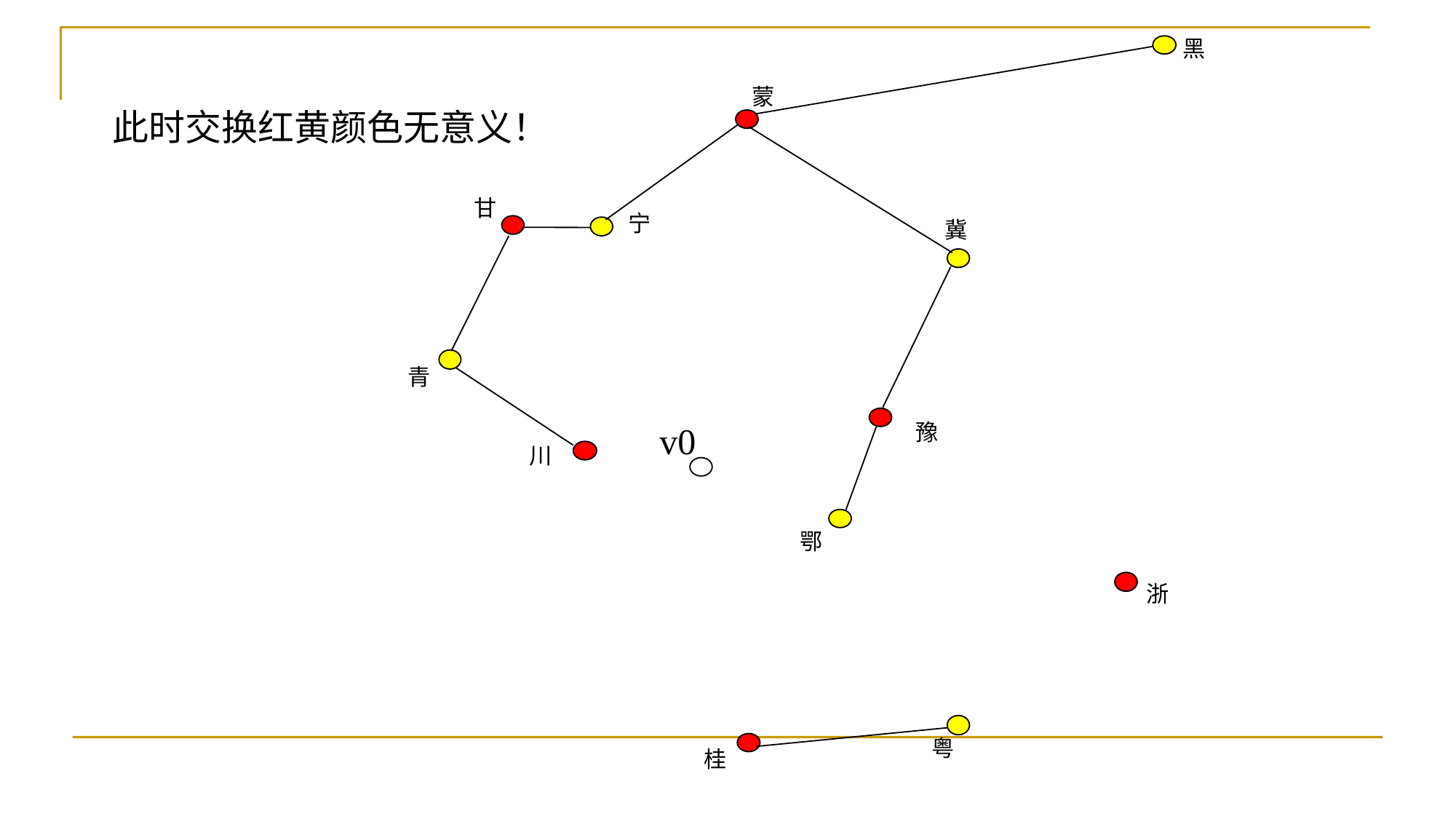

黑

蒙
此时交换红黄颜色无意义！

甘
宁
冀

青

豫
v0

川

鄂

浙

粤
桂